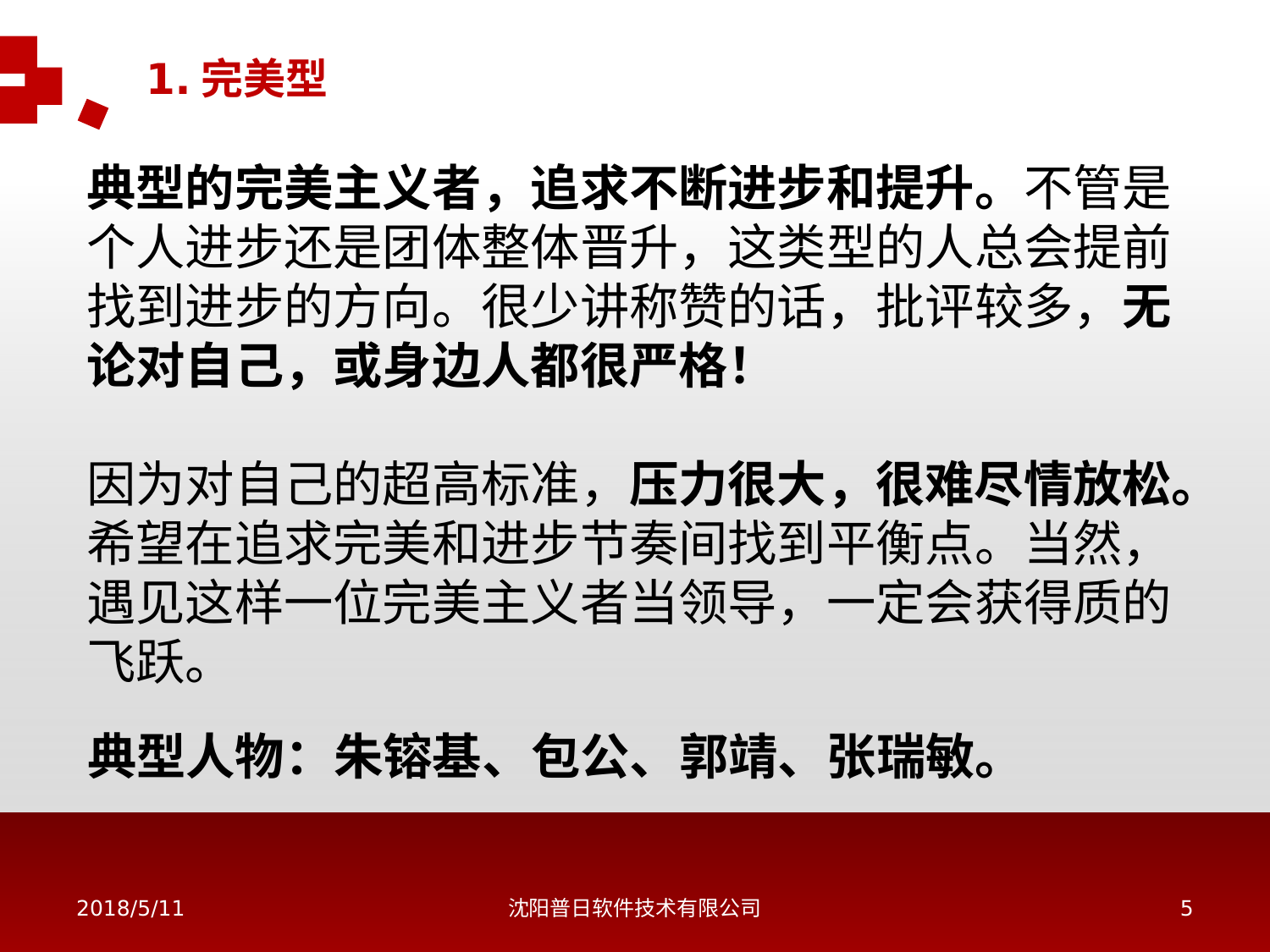

1.完美型
典型的完美主义者，追求不断进步和提升。不管是个人进步还是团体整体晋升，这类型的人总会提前找到进步的方向。很少讲称赞的话，批评较多，无论对自己，或身边人都很严格！
因为对自己的超高标准，压力很大，很难尽情放松。希望在追求完美和进步节奏间找到平衡点。当然，遇见这样一位完美主义者当领导，一定会获得质的飞跃。
典型人物：朱镕基、包公、郭靖、张瑞敏。
2018/5/11
沈阳普日软件技术有限公司
5